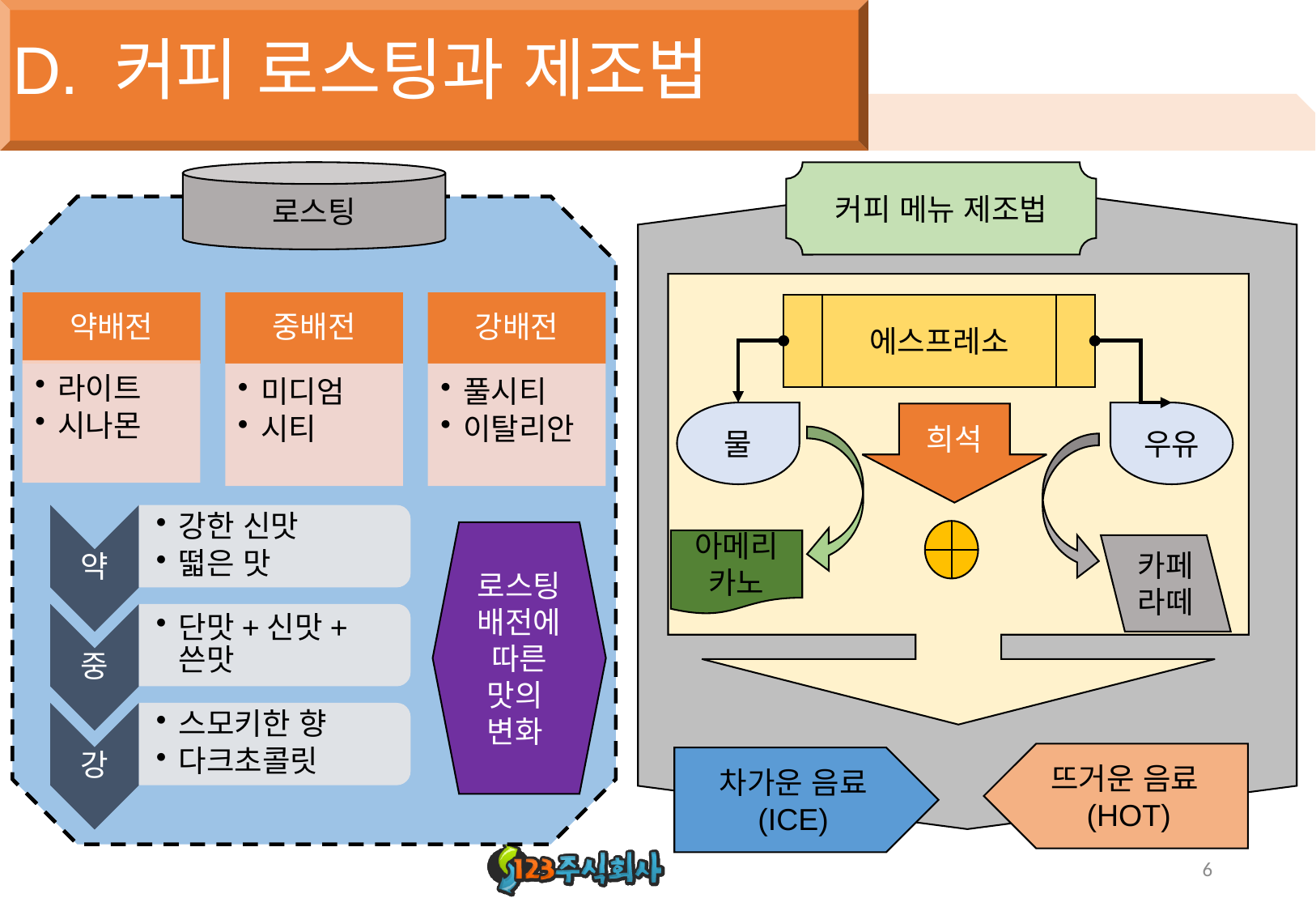

# D. 커피 로스팅과 제조법
로스팅

약배전
라이트
시나몬
중배전
미디엄
시티
강배전
풀시티
이탈리안
약
강한 신맛
떫은 맛
중
단맛+신맛+쓴맛
강
스모키한 향
다크초콜릿
로스팅 배전에 따른
맛의  변화
커피 메뉴 제조법

에스프레소
물
우유
희석

아메리카노
카페 라떼
뜨거운 음료
(HOT)
차가운 음료
(ICE)
6